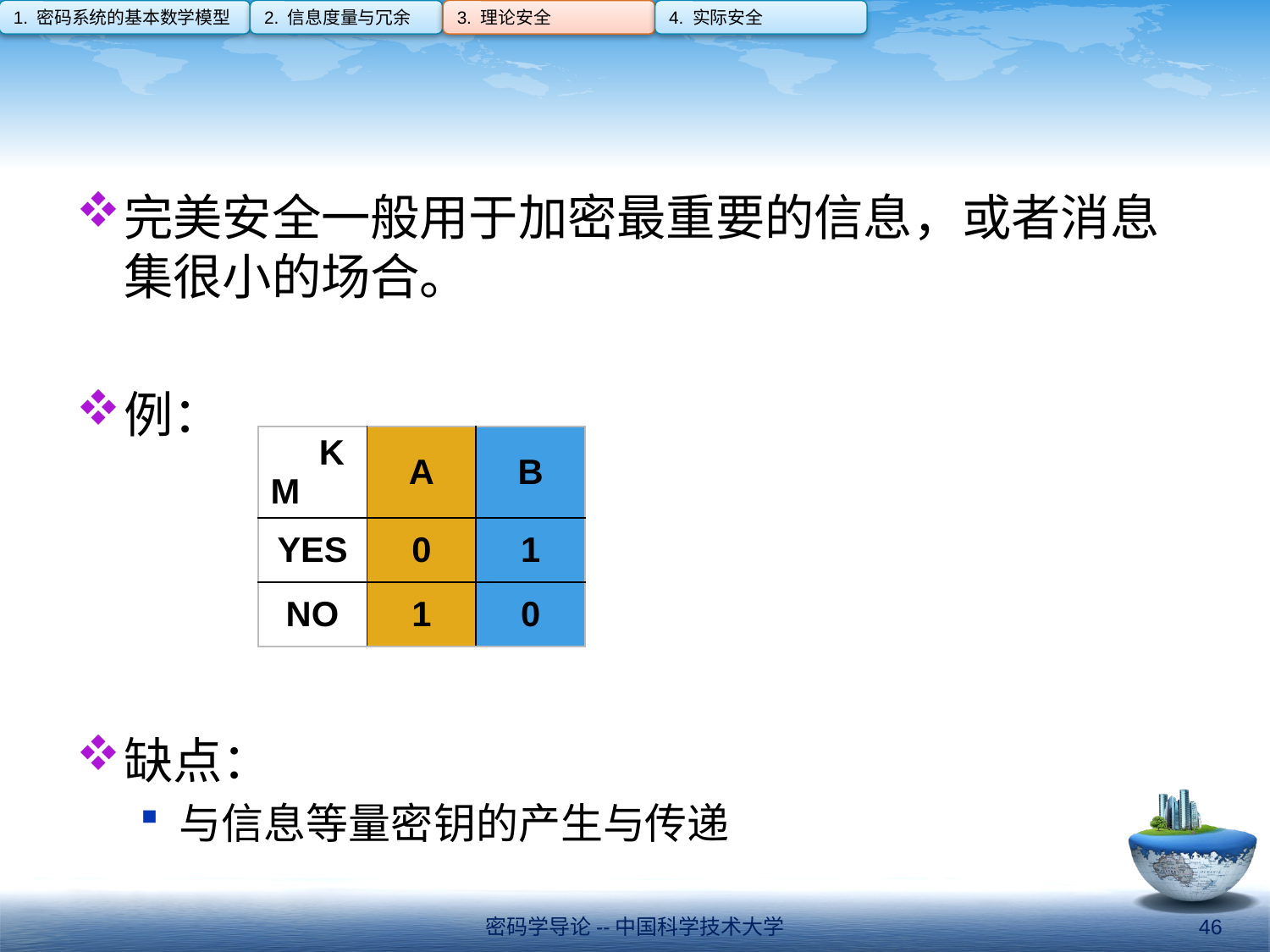

1. 密码系统的基本数学模型
2. 信息度量与冗余
3. 理论安全
4. 实际安全
#
完美安全一般用于加密最重要的信息，或者消息集很小的场合。

例：

缺点：
与信息等量密钥的产生与传递
| K M | A | B |
| --- | --- | --- |
| YES | 0 | 1 |
| NO | 1 | 0 |
密码学导论--中国科学技术大学
46